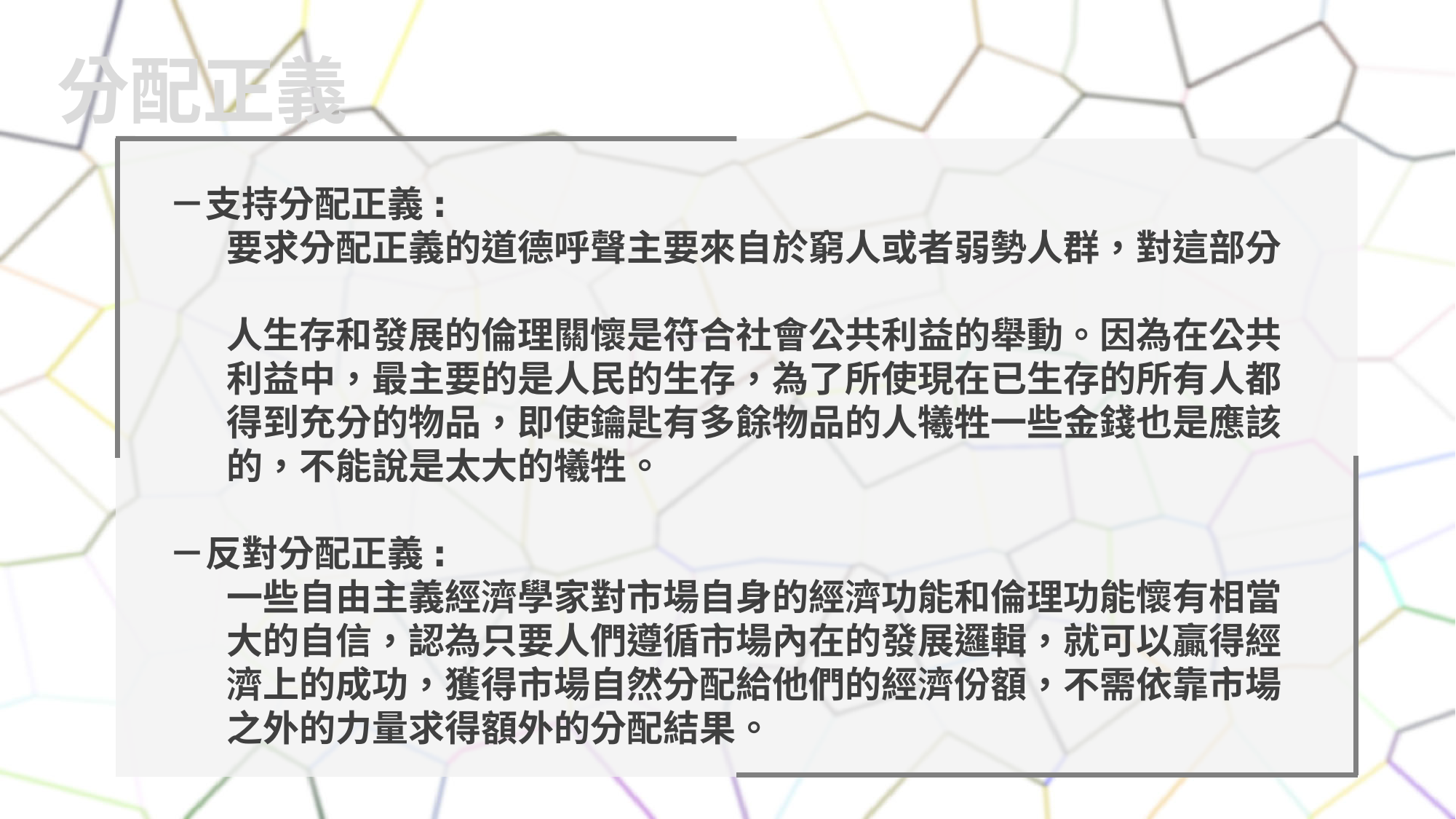

分配正義

－支持分配正義:
      要求分配正義的道德呼聲主要來自於窮人或者弱勢人群，對這部分
      人生存和發展的倫理關懷是符合社會公共利益的舉動。因為在公共
      利益中，最主要的是人民的生存，為了所使現在已生存的所有人都
      得到充分的物品，即使鑰匙有多餘物品的人犧牲一些金錢也是應該
      的，不能說是太大的犧牲。

－反對分配正義:
      一些自由主義經濟學家對市場自身的經濟功能和倫理功能懷有相當
      大的自信，認為只要人們遵循市場內在的發展邏輯，就可以贏得經
      濟上的成功，獲得市場自然分配給他們的經濟份額，不需依靠市場
      之外的力量求得額外的分配結果。